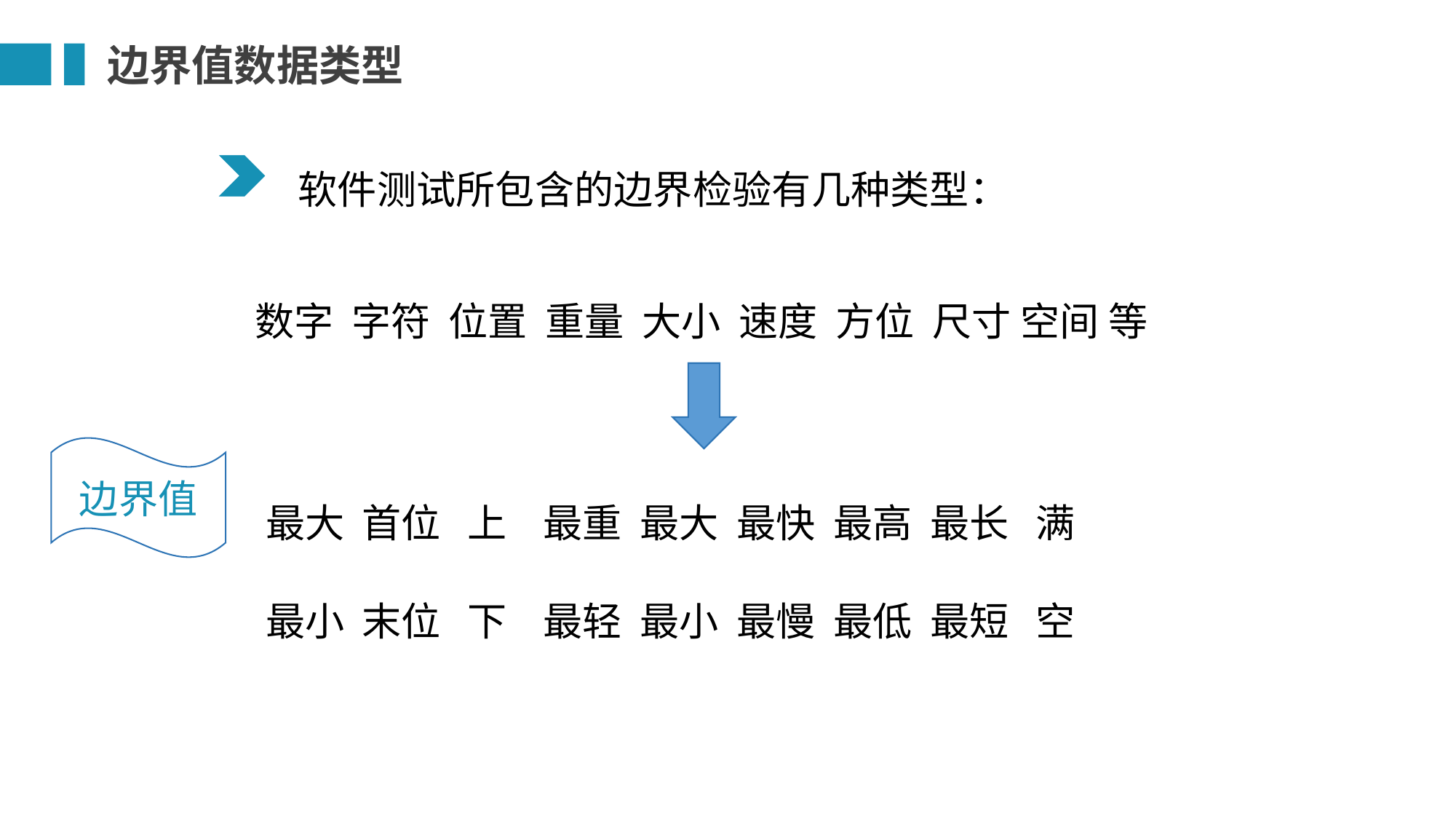

边界值数据类型

软件测试所包含的边界检验有几种类型：

数字  字符  位置  重量  大小  速度  方位  尺寸 空间 等

边界值
最大  首位   上    最重  最大  最快  最高  最长   满
最小  末位   下    最轻  最小  最慢  最低  最短   空
35